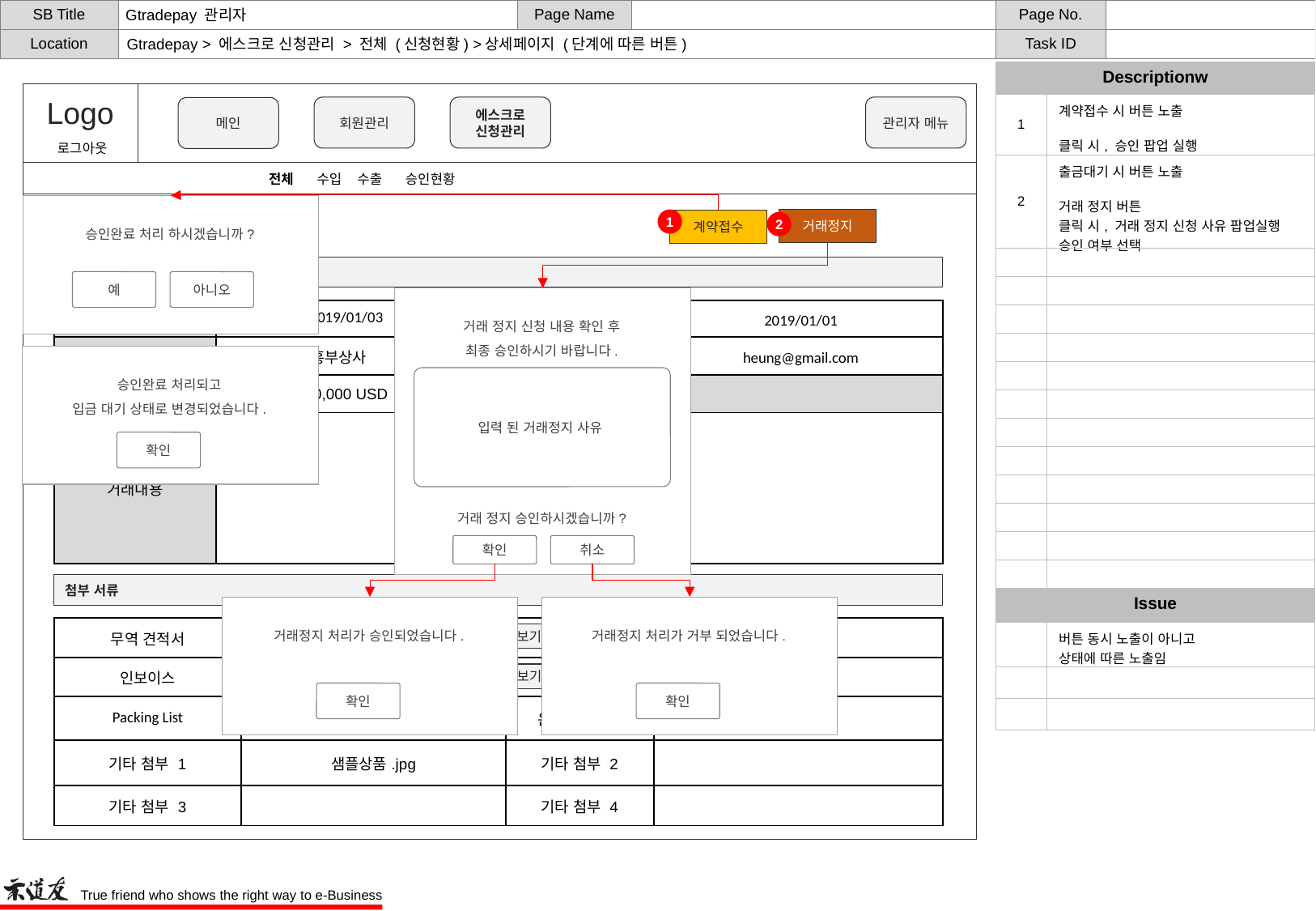

# Gtradepay 관리자
Gtradepay > 에스크로 신청관리 > 전체 (신청현황) >상세페이지 (단계에 따른 버튼)
| Descriptionw |  |
| --- | --- |
| 1 | 계약접수 시 버튼 노출 클릭 시, 승인 팝업 실행 |
| 2 | 출금대기 시 버튼 노출 거래 정지 버튼 클릭 시, 거래 정지 신청 사유 팝업실행 승인 여부 선택 |
|  |  |
|  |  |
|  |  |
|  |  |
|  |  |
|  |  |
|  |  |
|  |  |
|  |  |
|  |  |
|  |  |
|  |  |
| Issue |  |
|  | 버튼 동시 노출이 아니고 상태에 따른 노출임 |
|  |  |
|  |  |

Logo
로그아웃
회원관리
에스크로
신청관리
대출
신청현황
관리자 메뉴
메인

전체      수입    수출      승인현황

거래정지
1
계약접수
승인완료 처리 하시겠습니까?
2
|신청상세
  거래 정보
예
아니오

| 등록일 | 2019/01/03 | 계약일 | 2019/01/01 |
| --- | --- | --- | --- |
| 거래처 이름 | 흥부상사 | 거래처 이메일 | heung@gmail.com |
| 거래 금액 | 10,000 USD |  |  |
| 거래내용 | 신청서 작성 정보 입력 |  |  |
거래 정지 신청 내용 확인 후
최종 승인하시기 바랍니다.
|신청상세

승인완료 처리되고
입금 대기 상태로 변경되었습니다.
|신청상세
입력 된 거래정지 사유
확인
거래 정지 승인하시겠습니까?
확인
취소
  첨부 서류

거래정지 처리가 승인되었습니다.
거래정지 처리가 거부 되었습니다.
| 무역 견적서 | 무역 견적서 입력 완료 |  |  |
| --- | --- | --- | --- |
| 인보이스 | 인보이스 입력 완료 |  |  |
| Packing List | 패킹리스트. jpg | 은행통장사본 | 통장사본. jpg |
| 기타 첨부 1 | 샘플상품.jpg | 기타 첨부 2 |  |
| 기타 첨부 3 |  | 기타 첨부 4 |  |
바로보기
바로보기
확인
확인